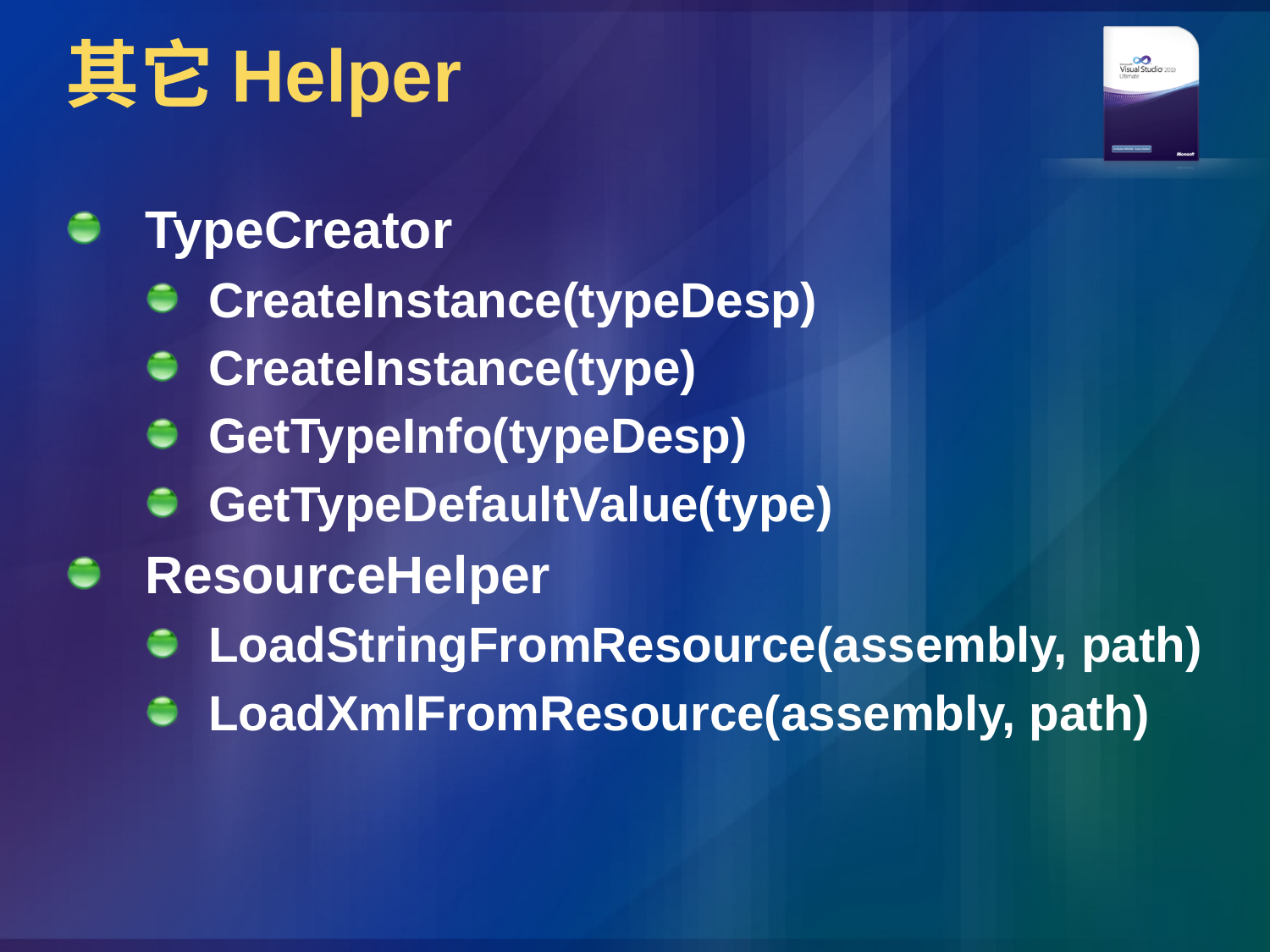

# 其它Helper
TypeCreator
CreateInstance(typeDesp)
CreateInstance(type)
GetTypeInfo(typeDesp)
GetTypeDefaultValue(type)
ResourceHelper
LoadStringFromResource(assembly, path)
LoadXmlFromResource(assembly, path)